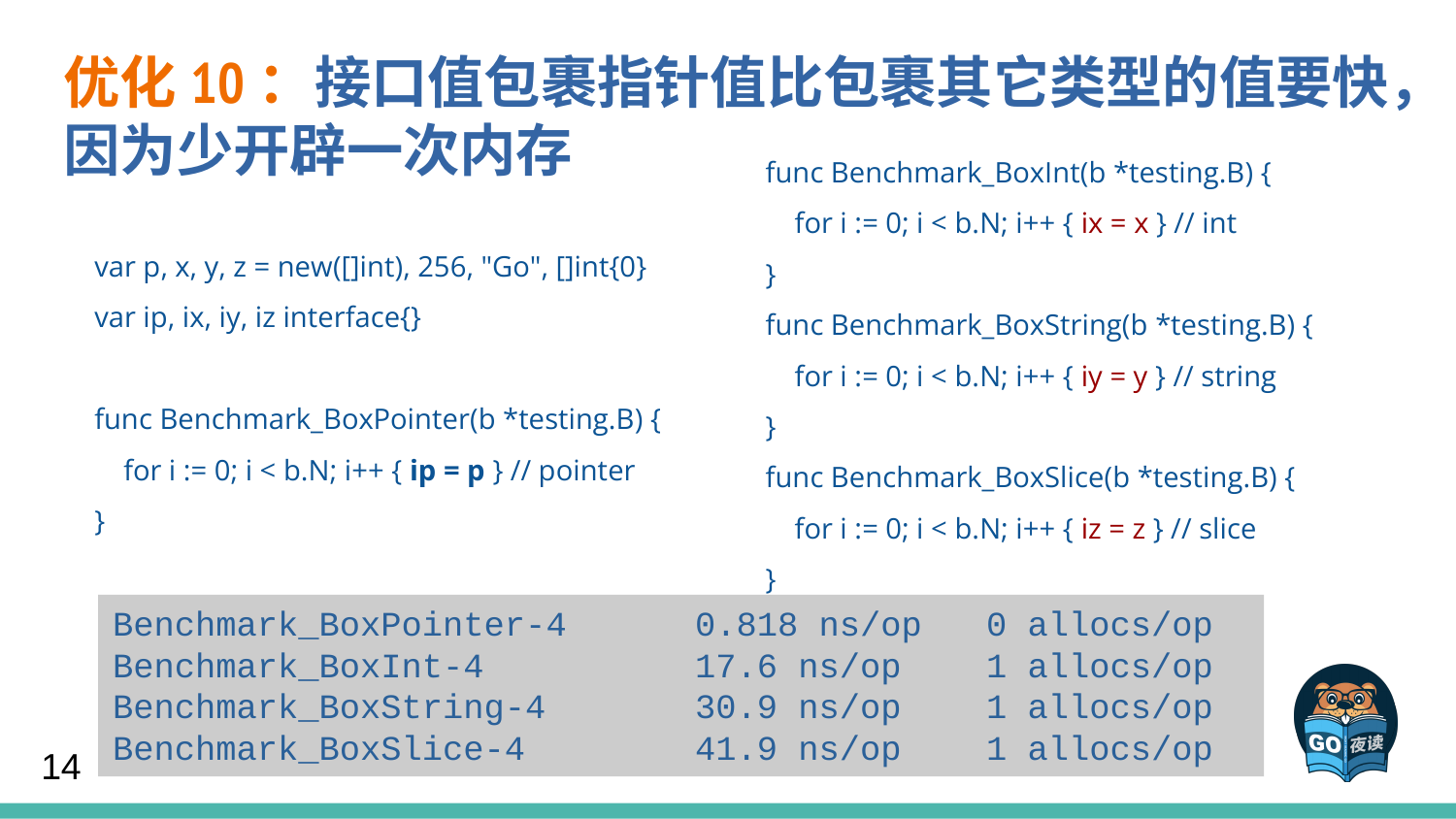

优化10：接口值包裹指针值比包裹其它类型的值要快，因为少开辟一次内存
func Benchmark_BoxInt(b *testing.B) {
    for i := 0; i < b.N; i++ { ix = x } // int
}
func Benchmark_BoxString(b *testing.B) {
    for i := 0; i < b.N; i++ { iy = y } // string
}
func Benchmark_BoxSlice(b *testing.B) {
    for i := 0; i < b.N; i++ { iz = z } // slice
}

var p, x, y, z = new([]int), 256, "Go", []int{0}
var ip, ix, iy, iz interface{}

func Benchmark_BoxPointer(b *testing.B) {
    for i := 0; i < b.N; i++ { ip = p } // pointer
}
Benchmark_BoxPointer-4  	0.818 ns/op   	0 allocs/op
Benchmark_BoxInt-4      	17.6 ns/op    	1 allocs/op
Benchmark_BoxString-4   	30.9 ns/op    	1 allocs/op
Benchmark_BoxSlice-4    	41.9 ns/op    	1 allocs/op

14